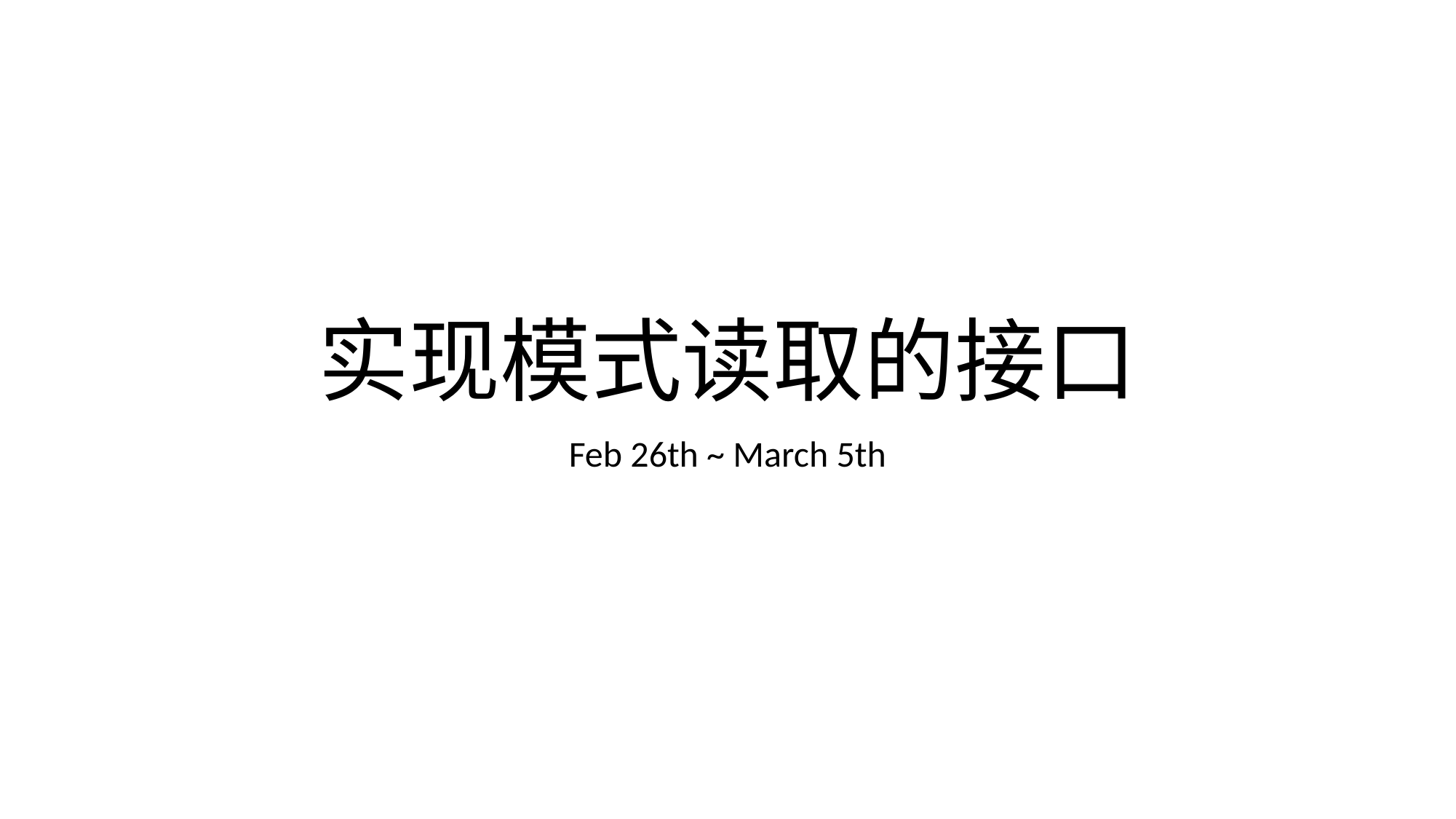

# 实现模式读取的接口
Feb 26th ~ March 5th